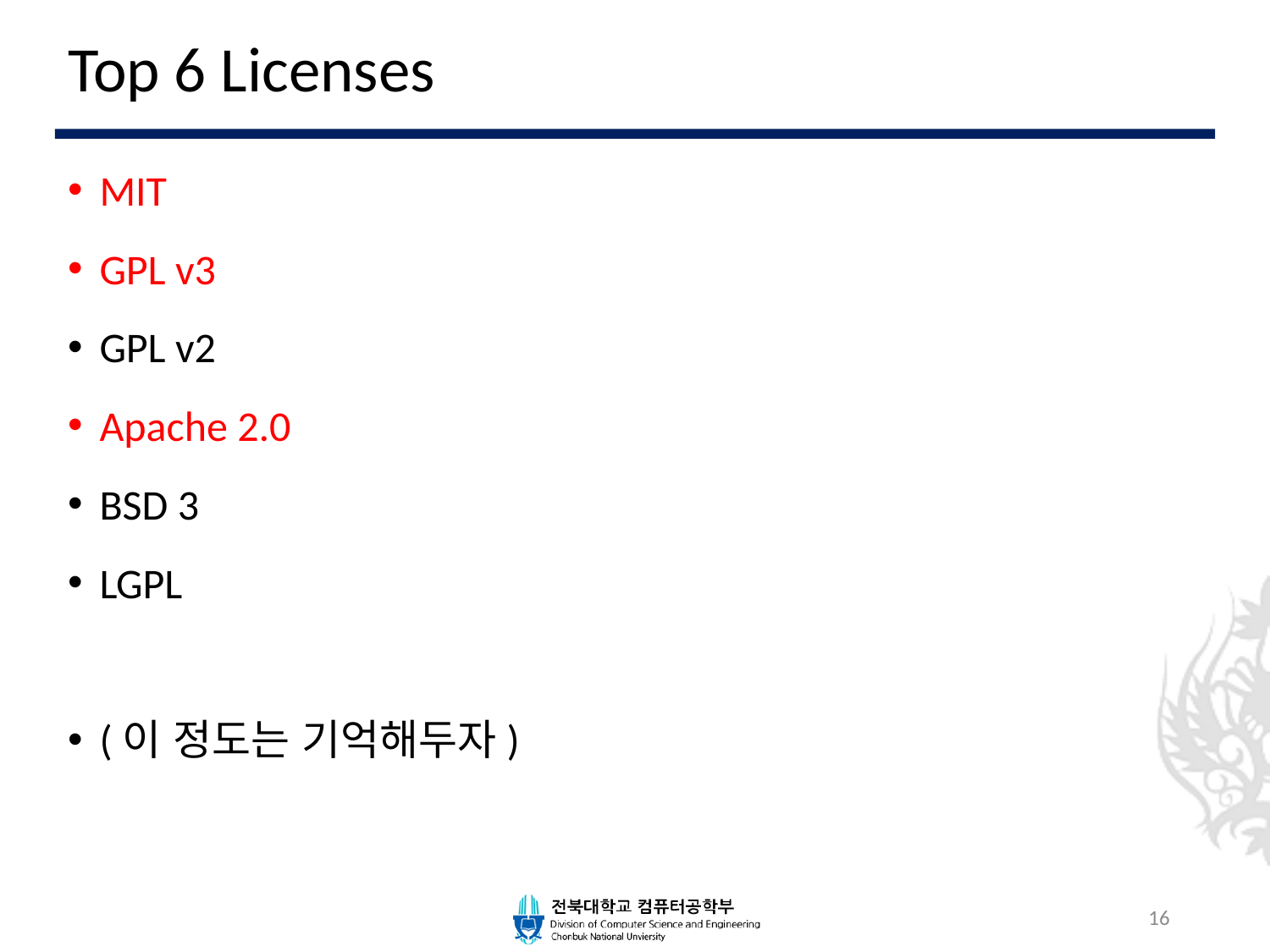

# Top 6 Licenses
MIT
GPL v3
GPL v2
Apache 2.0
BSD 3
LGPL

(이 정도는 기억해두자)

16